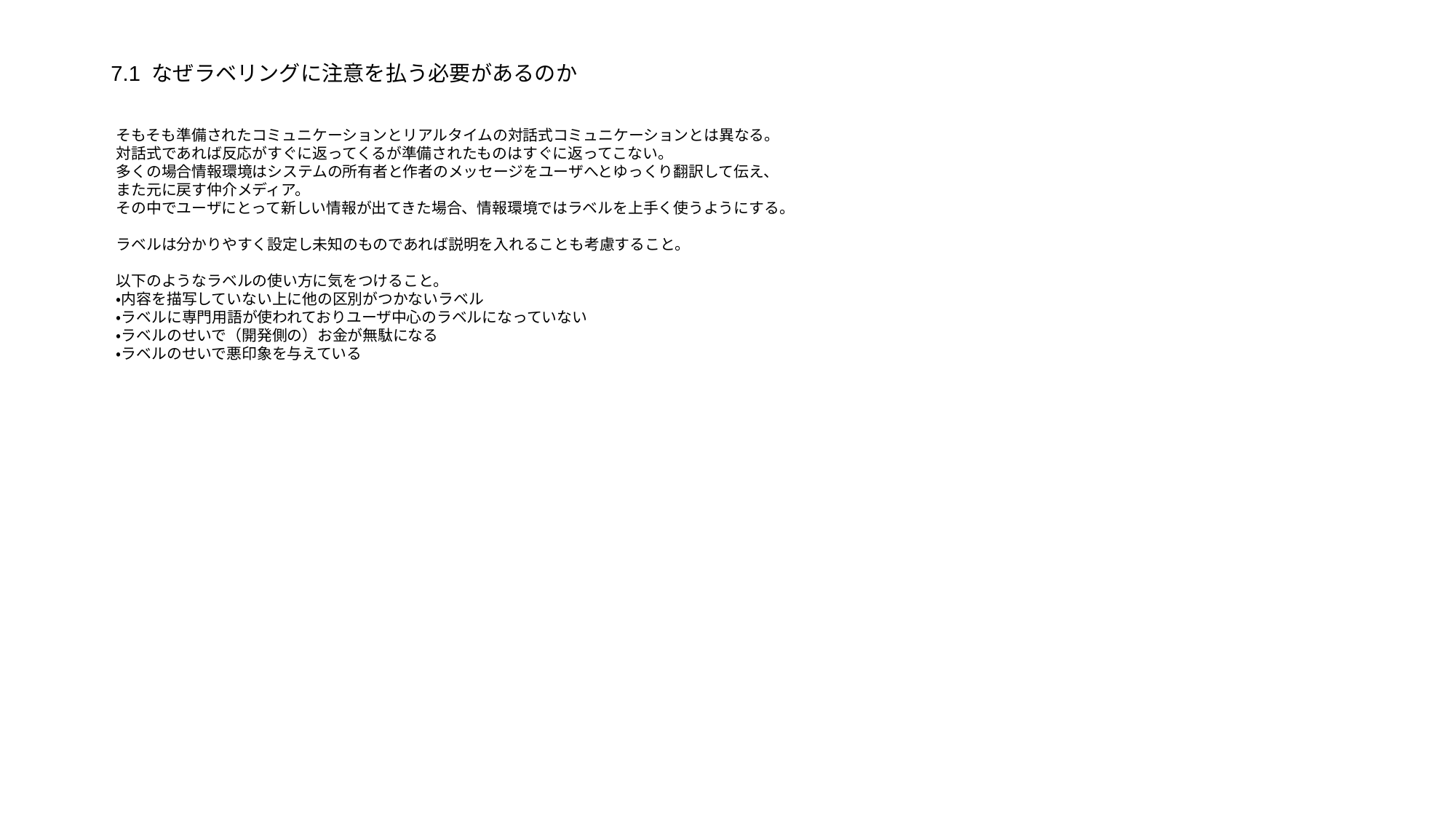

# 7.1 なぜラベリングに注意を払う必要があるのか
そもそも準備されたコミュニケーションとリアルタイムの対話式コミュニケーションとは異なる。
対話式であれば反応がすぐに返ってくるが準備されたものはすぐに返ってこない。
多くの場合情報環境はシステムの所有者と作者のメッセージをユーザへとゆっくり翻訳して伝え、
また元に戻す仲介メディア。
その中でユーザにとって新しい情報が出てきた場合、情報環境ではラベルを上手く使うようにする。

ラベルは分かりやすく設定し未知のものであれば説明を入れることも考慮すること。

以下のようなラベルの使い方に気をつけること。
・内容を描写していない上に他の区別がつかないラベル
・ラベルに専門用語が使われておりユーザ中心のラベルになっていない
・ラベルのせいで（開発側の）お金が無駄になる
・ラベルのせいで悪印象を与えている